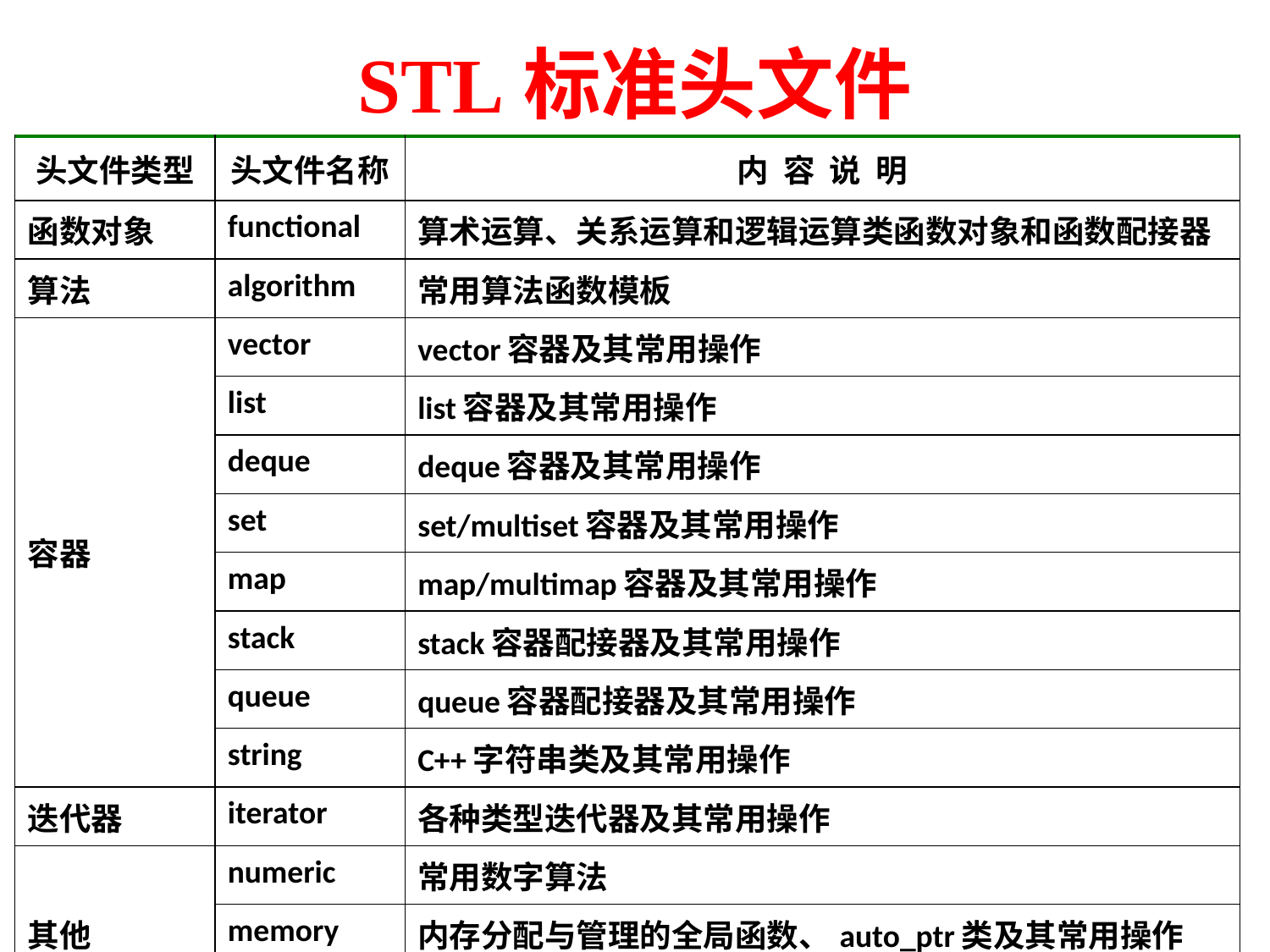

# STL标准头文件
| 头文件类型 | 头文件名称 | 内 容 说 明 |
| --- | --- | --- |
| 函数对象 | functional | 算术运算、关系运算和逻辑运算类函数对象和函数配接器 |
| 算法 | algorithm | 常用算法函数模板 |
| 容器 | vector | vector容器及其常用操作 |
|  | list | list容器及其常用操作 |
|  | deque | deque容器及其常用操作 |
|  | set | set/multiset容器及其常用操作 |
|  | map | map/multimap容器及其常用操作 |
|  | stack | stack容器配接器及其常用操作 |
|  | queue | queue容器配接器及其常用操作 |
|  | string | C++字符串类及其常用操作 |
| 迭代器 | iterator | 各种类型迭代器及其常用操作 |
| 其他 | numeric | 常用数字算法 |
|  | memory | 内存分配与管理的全局函数、auto\_ptr类及其常用操作 |
|  | utility | pair类型及其常用操作，其他工具函数 |